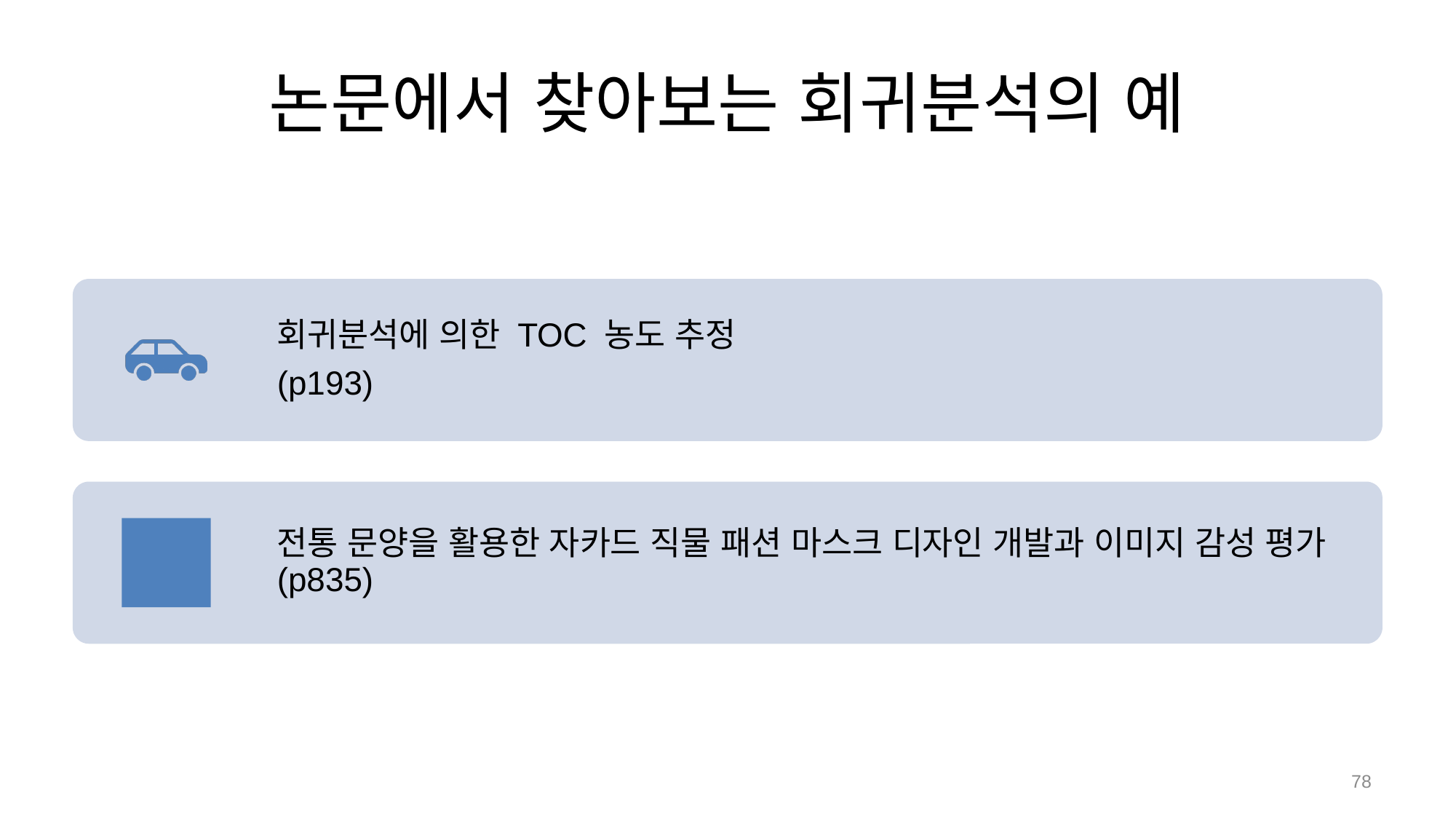

# 논문에서 찾아보는 회귀분석의 예
회귀분석에 의한 TOC 농도 추정
(p193)
전통 문양을 활용한 자카드 직물 패션 마스크 디자인 개발과 이미지 감성 평가 (p835)
78